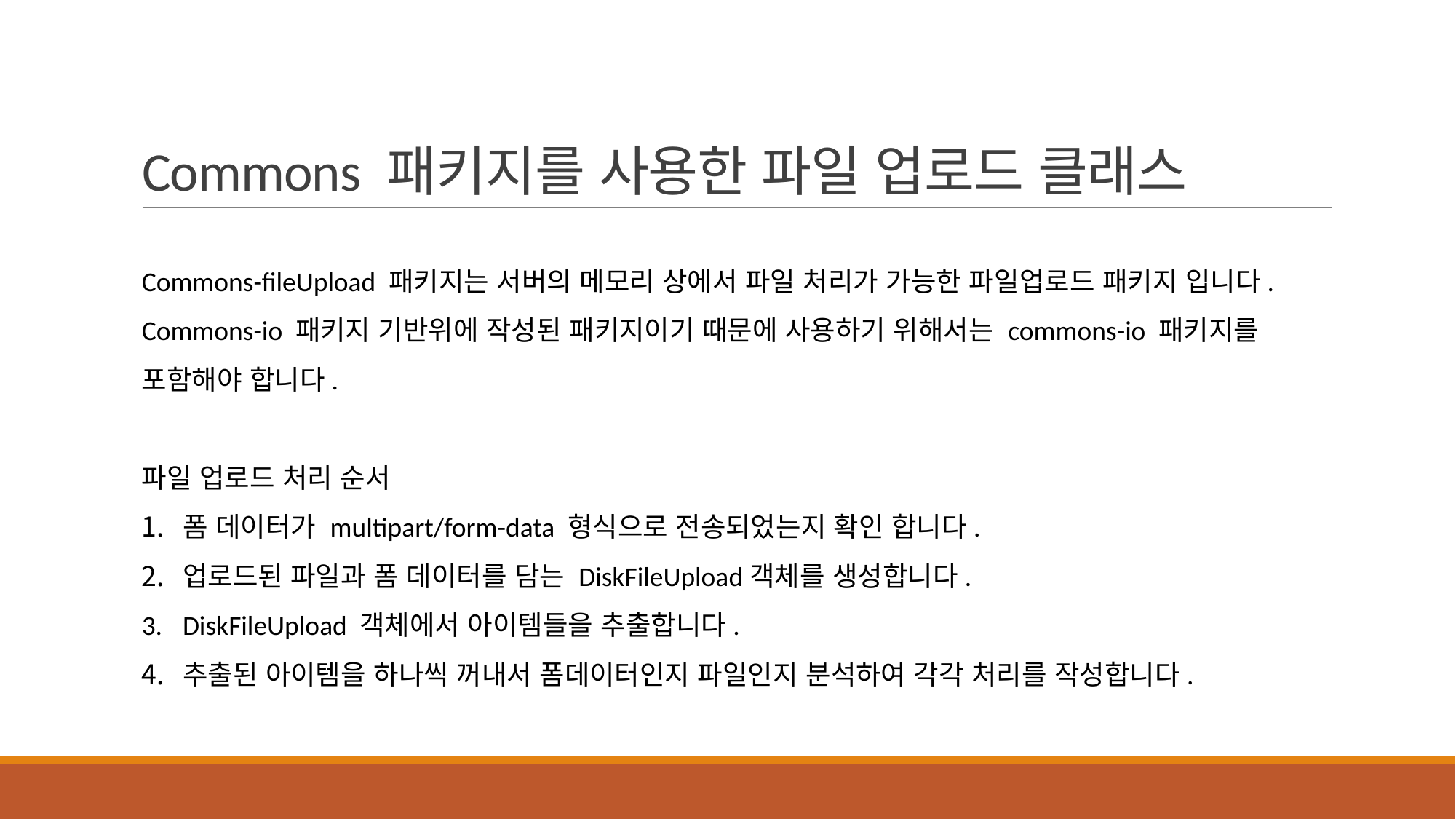

# Commons 패키지를 사용한 파일 업로드 클래스
Commons-fileUpload 패키지는 서버의 메모리 상에서 파일 처리가 가능한 파일업로드 패키지 입니다.
Commons-io 패키지 기반위에 작성된 패키지이기 때문에 사용하기 위해서는 commons-io 패키지를 포함해야 합니다.

파일 업로드 처리 순서
폼 데이터가 multipart/form-data 형식으로 전송되었는지 확인 합니다.
업로드된 파일과 폼 데이터를 담는 DiskFileUpload객체를 생성합니다.
DiskFileUpload 객체에서 아이템들을 추출합니다.
추출된 아이템을 하나씩 꺼내서 폼데이터인지 파일인지 분석하여 각각 처리를 작성합니다.